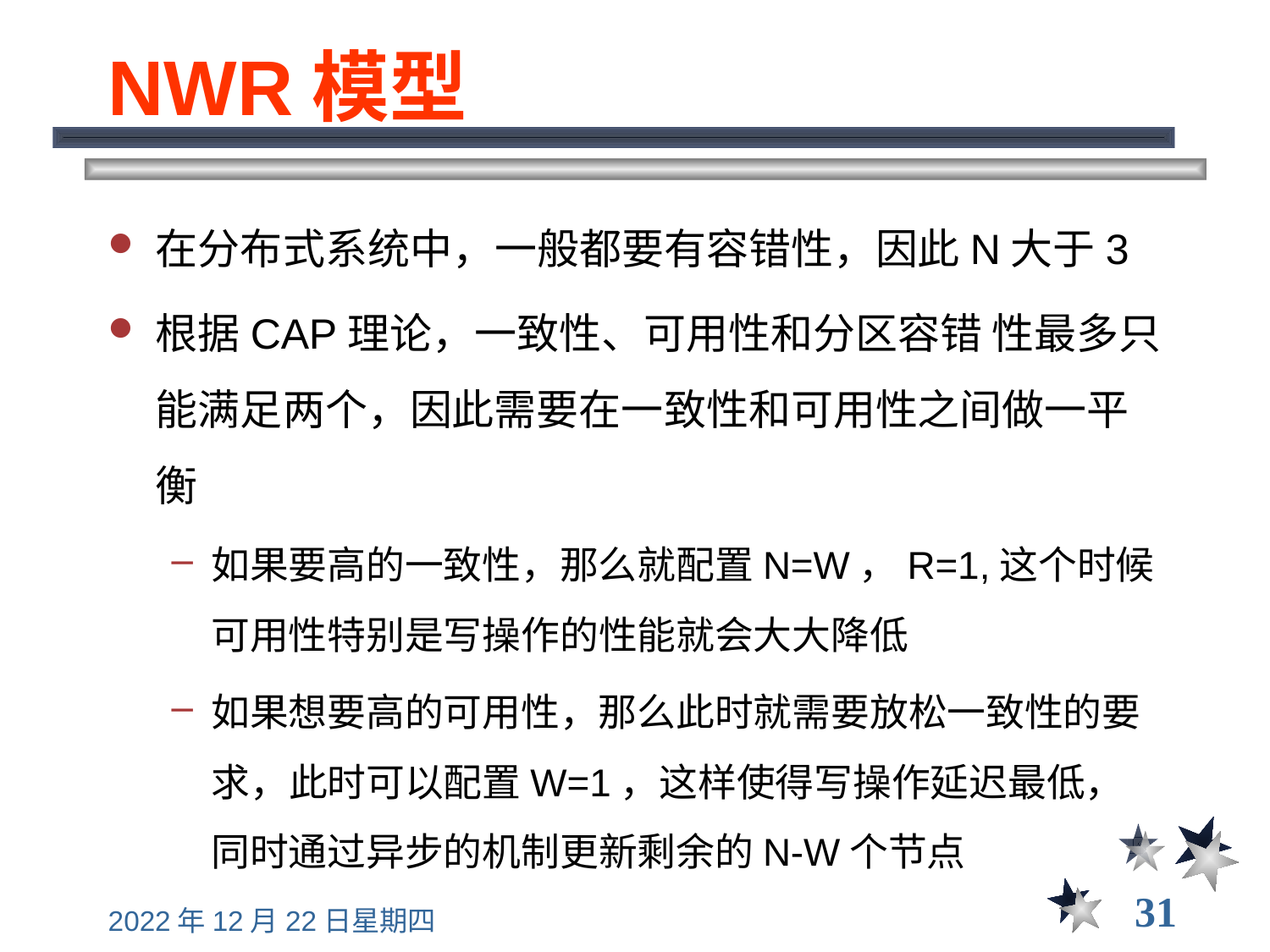

# NWR模型
在分布式系统中，一般都要有容错性，因此N大于3
根据CAP理论，一致性、可用性和分区容错 性最多只能满足两个，因此需要在一致性和可用性之间做一平衡
如果要高的一致性，那么就配置N=W，R=1,这个时候可用性特别是写操作的性能就会大大降低
如果想要高的可用性，那么此时就需要放松一致性的要求，此时可以配置W=1，这样使得写操作延迟最低，同时通过异步的机制更新剩余的N-W个节点

31
2022年12月22日星期四
大数据管理----前言